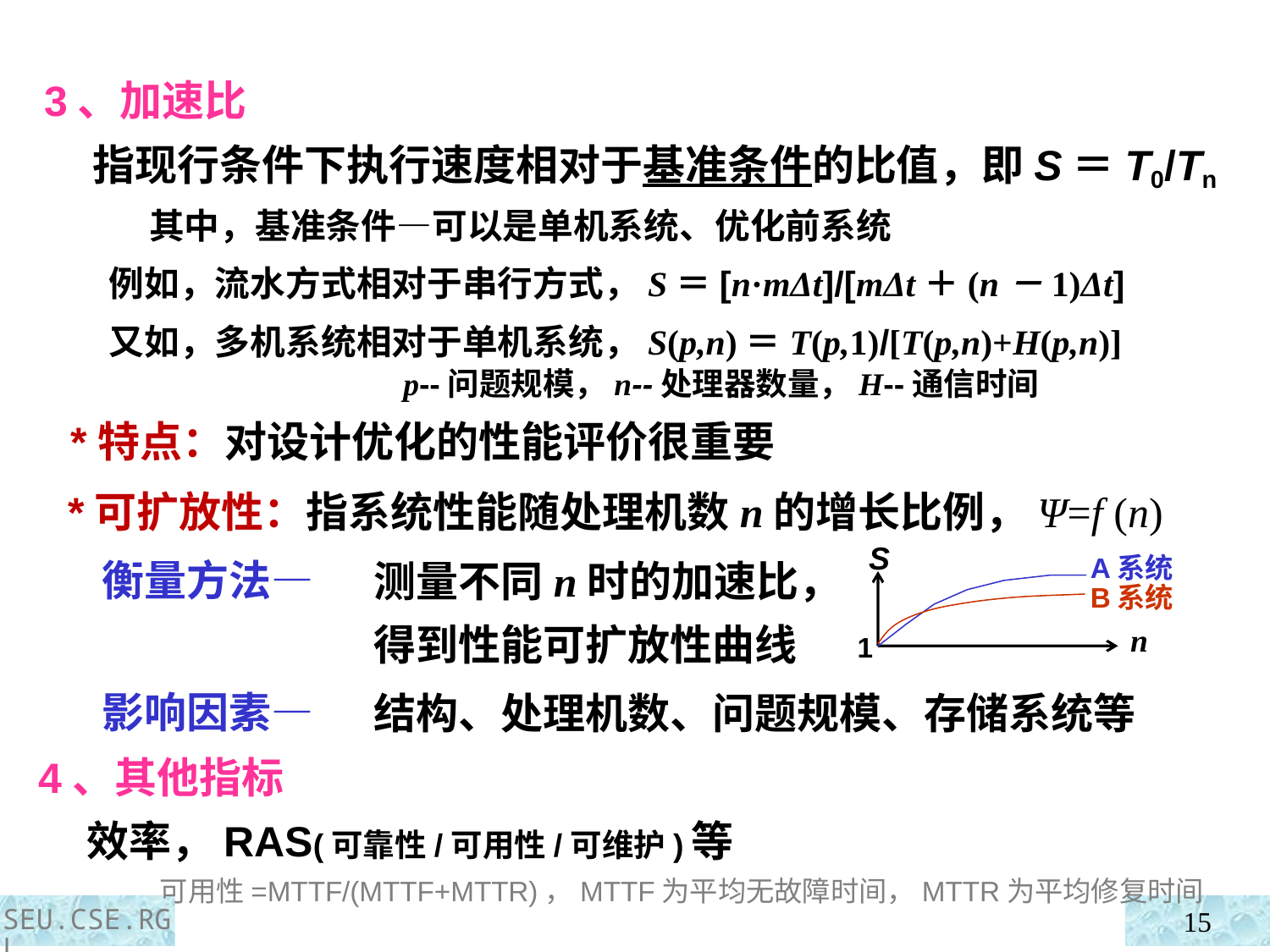

3、加速比
    指现行条件下执行速度相对于基准条件的比值，即S＝T0/Tn
            其中，基准条件—可以是单机系统、优化前系统
       例如，流水方式相对于串行方式，S＝[n·mΔt]/[mΔt＋(n－1)Δt]
       又如，多机系统相对于单机系统，S(p,n)＝T(p,1)/[T(p,n)+H(p,n)]
                                          p--问题规模，n--处理器数量，H--通信时间
  *特点：对设计优化的性能评价很重要
  *可扩放性：指系统性能随处理机数n的增长比例，Ψ=f (n)
     衡量方法—

     影响因素—
测量不同n时的加速比，
得到性能可扩放性曲线
结构、处理机数、问题规模、存储系统等
S
A系统

B系统

n
1

4、其他指标
    效率，RAS(可靠性/可用性/可维护)等
                  可用性=MTTF/(MTTF+MTTR)，MTTF为平均无故障时间，MTTR为平均修复时间
SEU.CSE.RGL
15